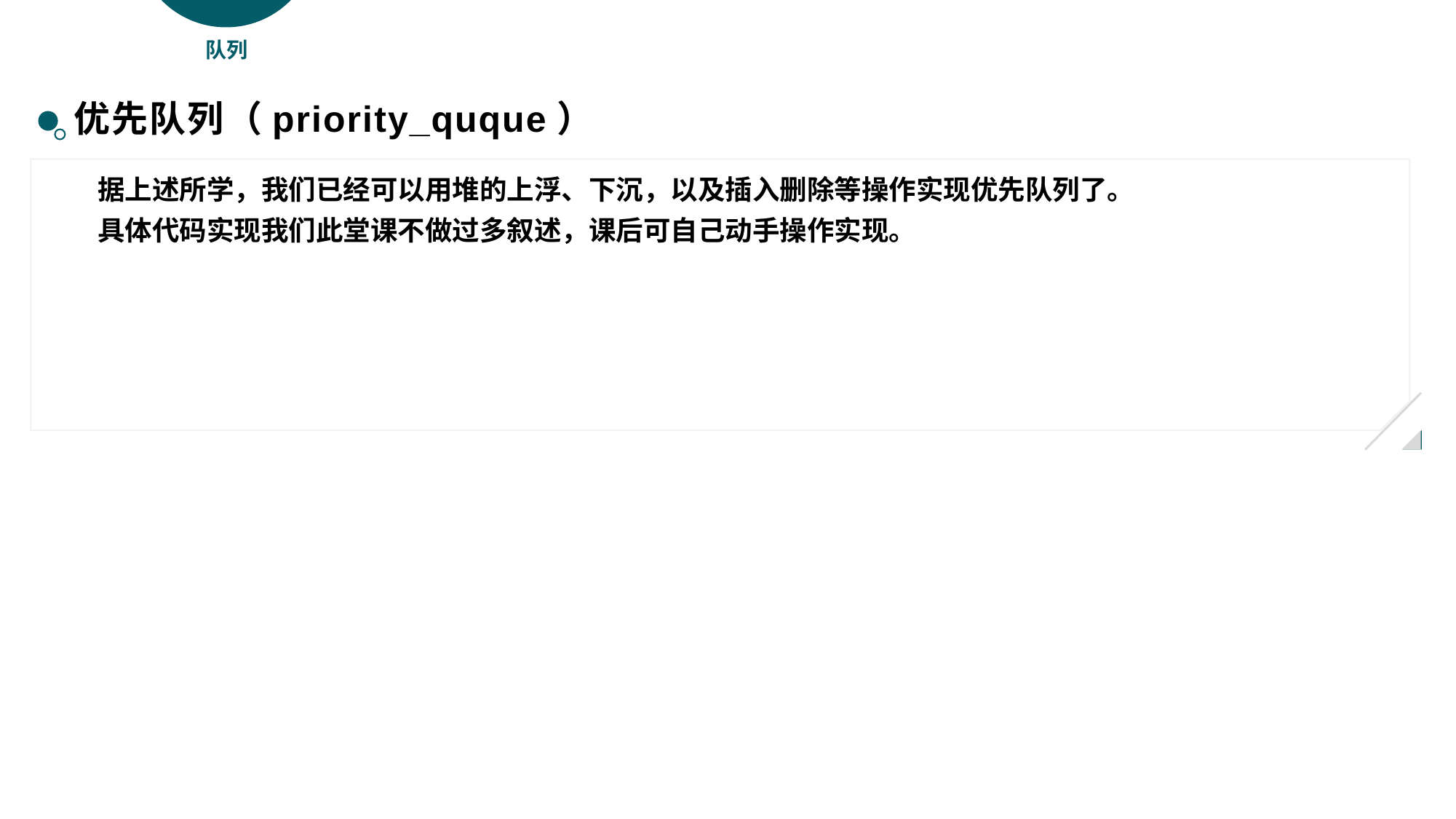

队列
优先队列（priority_quque）

据上述所学，我们已经可以用堆的上浮、下沉，以及插入删除等操作实现优先队列了。
具体代码实现我们此堂课不做过多叙述，课后可自己动手操作实现。